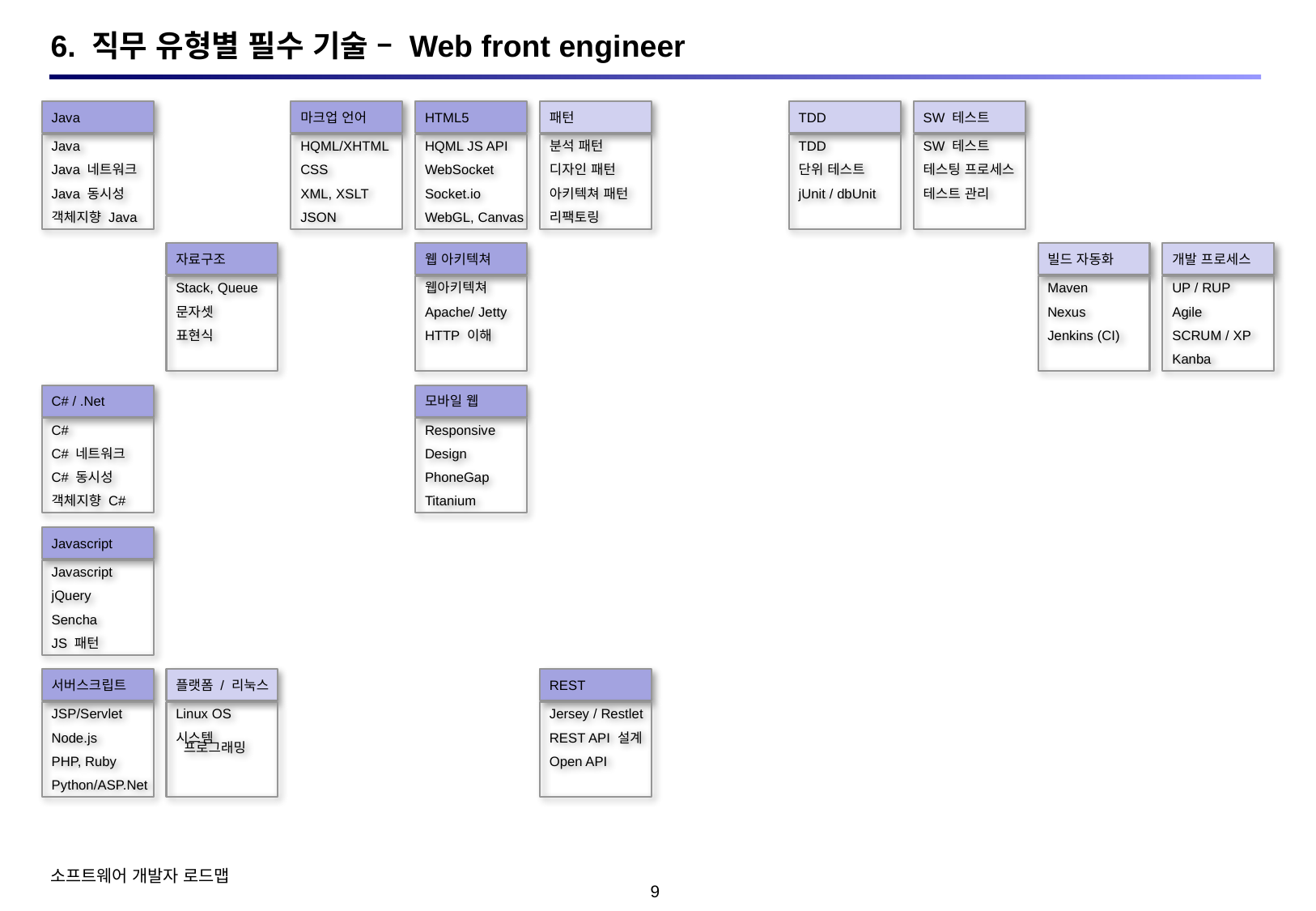

# 6. 직무 유형별 필수 기술 – Web front engineer
Java
Java
Java 네트워크
Java 동시성
객체지향 Java
마크업 언어
HQML/XHTML
CSS
XML, XSLT
JSON
HTML5
HQML JS API
WebSocket
Socket.io
WebGL, Canvas
패턴
분석 패턴
디자인 패턴
아키텍쳐 패턴
리팩토링
TDD
TDD
단위 테스트
jUnit / dbUnit
SW 테스트
SW 테스트
테스팅 프로세스
테스트 관리
자료구조
Stack, Queue
문자셋
표현식

웹 아키텍쳐
웹아키텍쳐
Apache/ Jetty
HTTP 이해
빌드 자동화
Maven
Nexus
Jenkins (CI)
개발 프로세스
UP / RUP
Agile
SCRUM / XP
Kanba
C# / .Net
C#
C# 네트워크
C# 동시성
객체지향 C#
모바일 웹
Responsive
Design
PhoneGap
Titanium
Javascript
Javascript
jQuery
Sencha
JS 패턴
서버스크립트
JSP/Servlet
Node.js
PHP, Ruby
Python/ASP.Net
플랫폼 / 리눅스
Linux OS
시스템
  프로그래밍
REST
Jersey / Restlet
REST API 설계
Open API